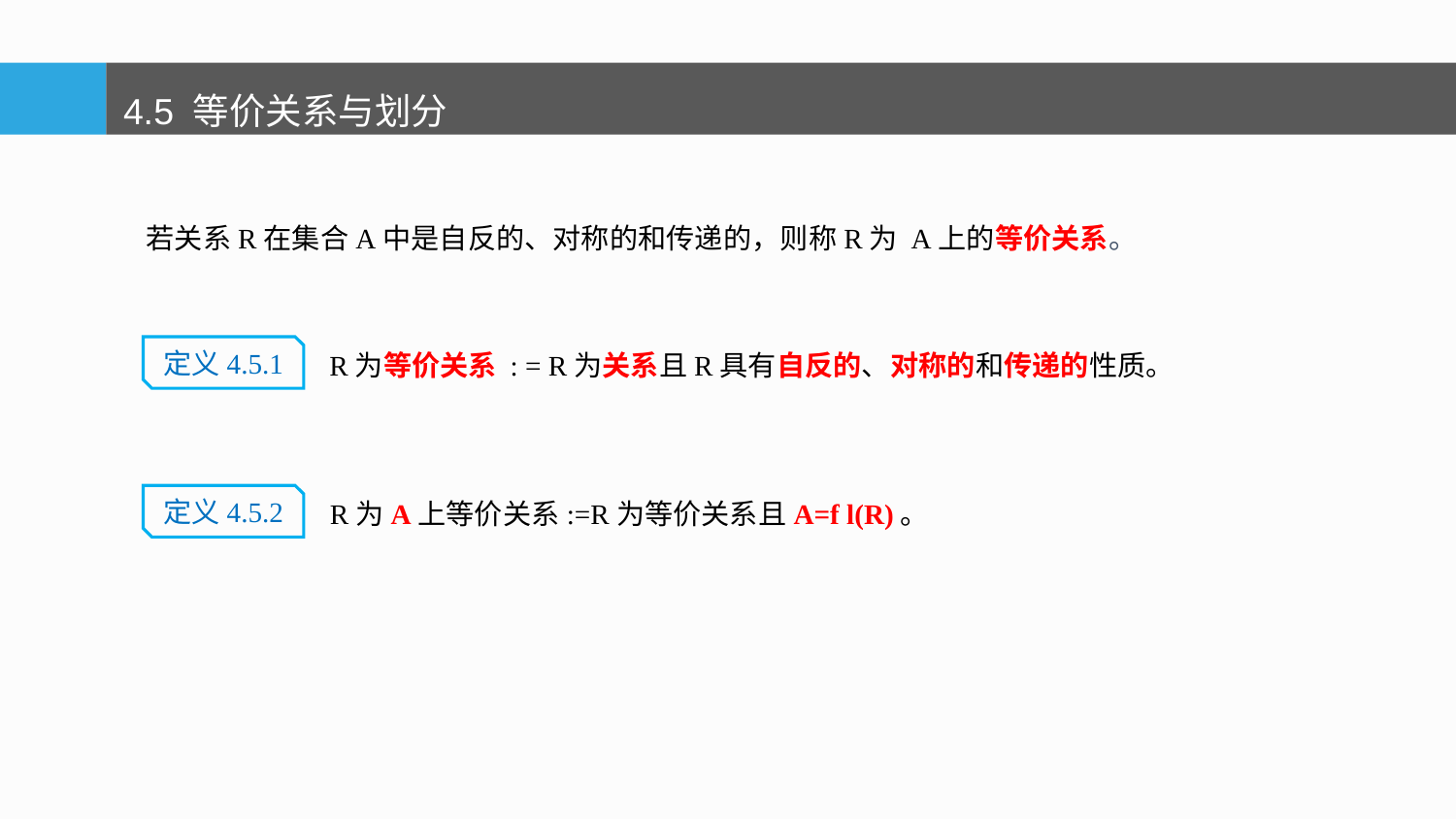

4.5 等价关系与划分

若关系R在集合A中是自反的、对称的和传递的，则称R为 A上的等价关系。
定义4.5.1
R为等价关系 : = R为关系且R具有自反的、对称的和传递的性质。
定义4.5.2
R为A上等价关系:=R为等价关系且A=f l(R)。